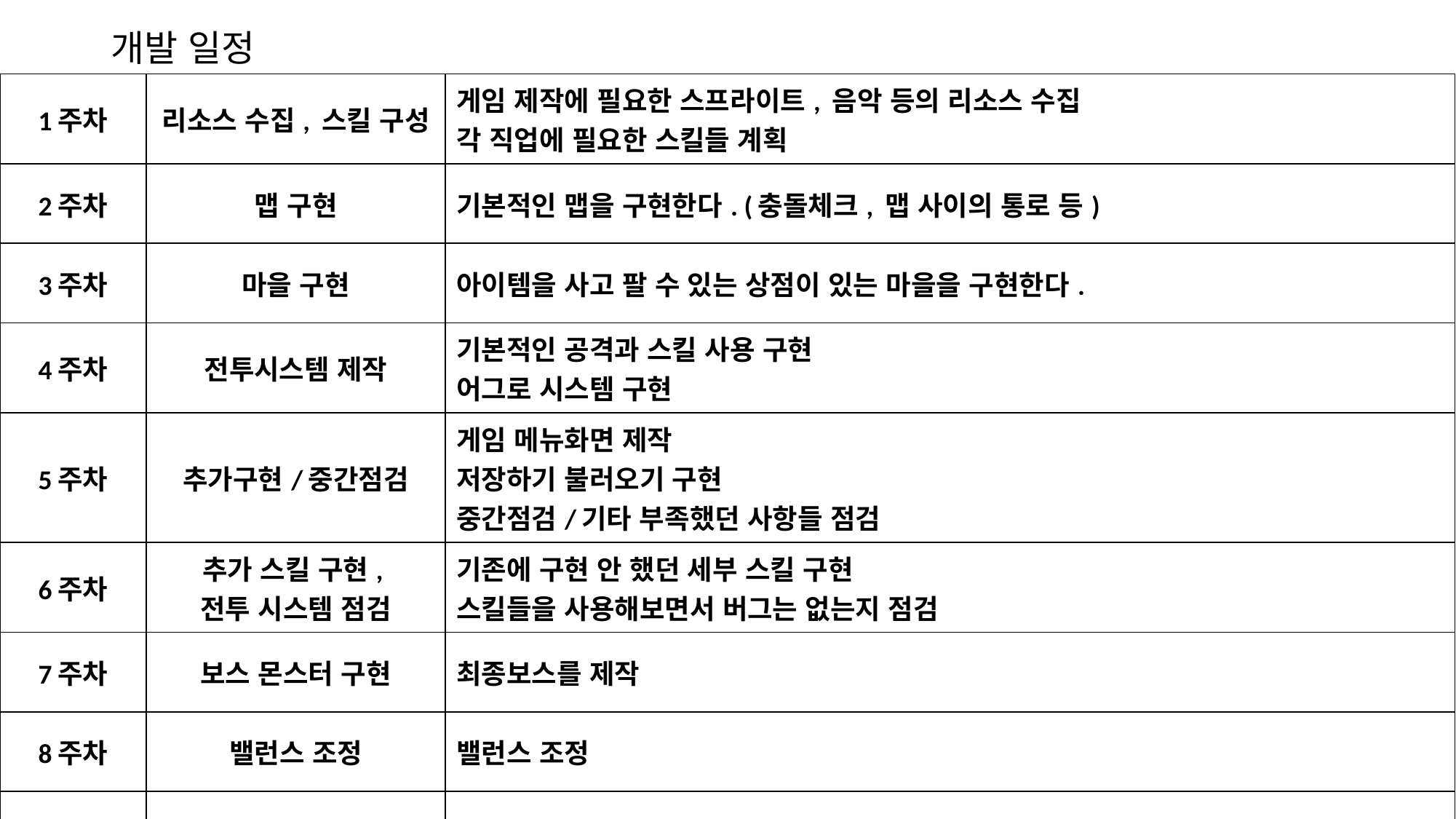

# 개발 일정
| 1주차 | 리소스 수집, 스킬 구성 | 게임 제작에 필요한 스프라이트, 음악 등의 리소스 수집 각 직업에 필요한 스킬들 계획 |
| --- | --- | --- |
| 2주차 | 맵 구현 | 기본적인 맵을 구현한다. (충돌체크, 맵 사이의 통로 등) |
| 3주차 | 마을 구현 | 아이템을 사고 팔 수 있는 상점이 있는 마을을 구현한다. |
| 4주차 | 전투시스템 제작 | 기본적인 공격과 스킬 사용 구현 어그로 시스템 구현 |
| 5주차 | 추가구현/중간점검 | 게임 메뉴화면 제작 저장하기 불러오기 구현 중간점검/기타 부족했던 사항들 점검 |
| 6주차 | 추가 스킬 구현, 전투 시스템 점검 | 기존에 구현 안 했던 세부 스킬 구현 스킬들을 사용해보면서 버그는 없는지 점검 |
| 7주차 | 보스 몬스터 구현 | 최종보스를 제작 |
| 8주차 | 밸런스 조정 | 밸런스 조정 |
| 9주차 | 마무리 | 마지막 버그테스트 / 제출 |